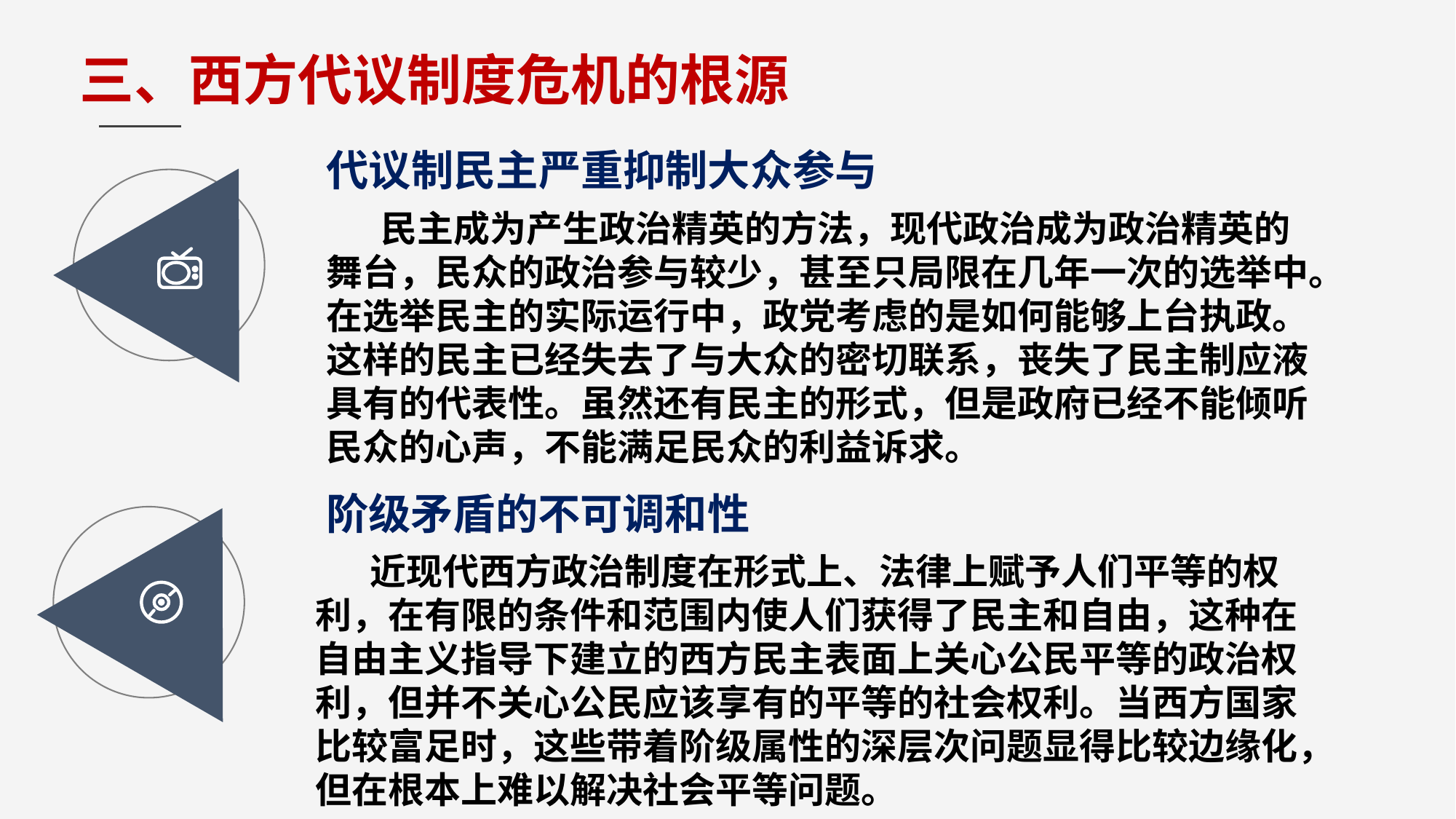

三、西方代议制度危机的根源
代议制民主严重抑制大众参与

民主成为产生政治精英的方法，现代政治成为政治精英的舞台，民众的政治参与较少，甚至只局限在几年一次的选举中。在选举民主的实际运行中，政党考虑的是如何能够上台执政。这样的民主已经失去了与大众的密切联系，丧失了民主制应液具有的代表性。虽然还有民主的形式，但是政府已经不能倾听民众的心声，不能满足民众的利益诉求。

阶级矛盾的不可调和性

近现代西方政治制度在形式上、法律上赋予人们平等的权利，在有限的条件和范围内使人们获得了民主和自由，这种在自由主义指导下建立的西方民主表面上关心公民平等的政治权利，但并不关心公民应该享有的平等的社会权利。当西方国家比较富足时，这些带着阶级属性的深层次问题显得比较边缘化，但在根本上难以解决社会平等问题。